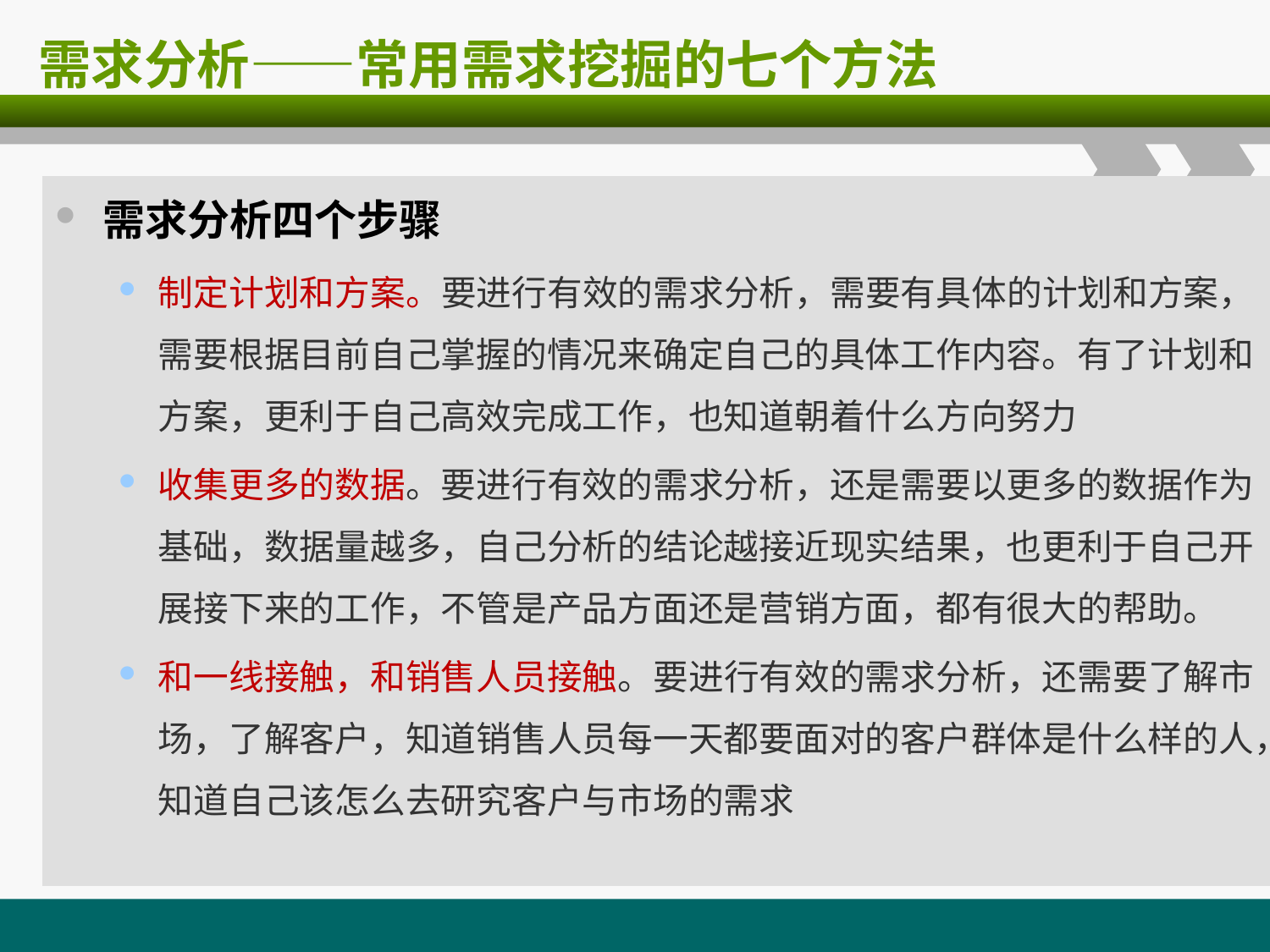

# 需求分析——常用需求挖掘的七个方法
需求分析四个步骤
制定计划和方案。要进行有效的需求分析，需要有具体的计划和方案，需要根据目前自己掌握的情况来确定自己的具体工作内容。有了计划和方案，更利于自己高效完成工作，也知道朝着什么方向努力
收集更多的数据。要进行有效的需求分析，还是需要以更多的数据作为基础，数据量越多，自己分析的结论越接近现实结果，也更利于自己开展接下来的工作，不管是产品方面还是营销方面，都有很大的帮助。
和一线接触，和销售人员接触。要进行有效的需求分析，还需要了解市场，了解客户，知道销售人员每一天都要面对的客户群体是什么样的人，知道自己该怎么去研究客户与市场的需求